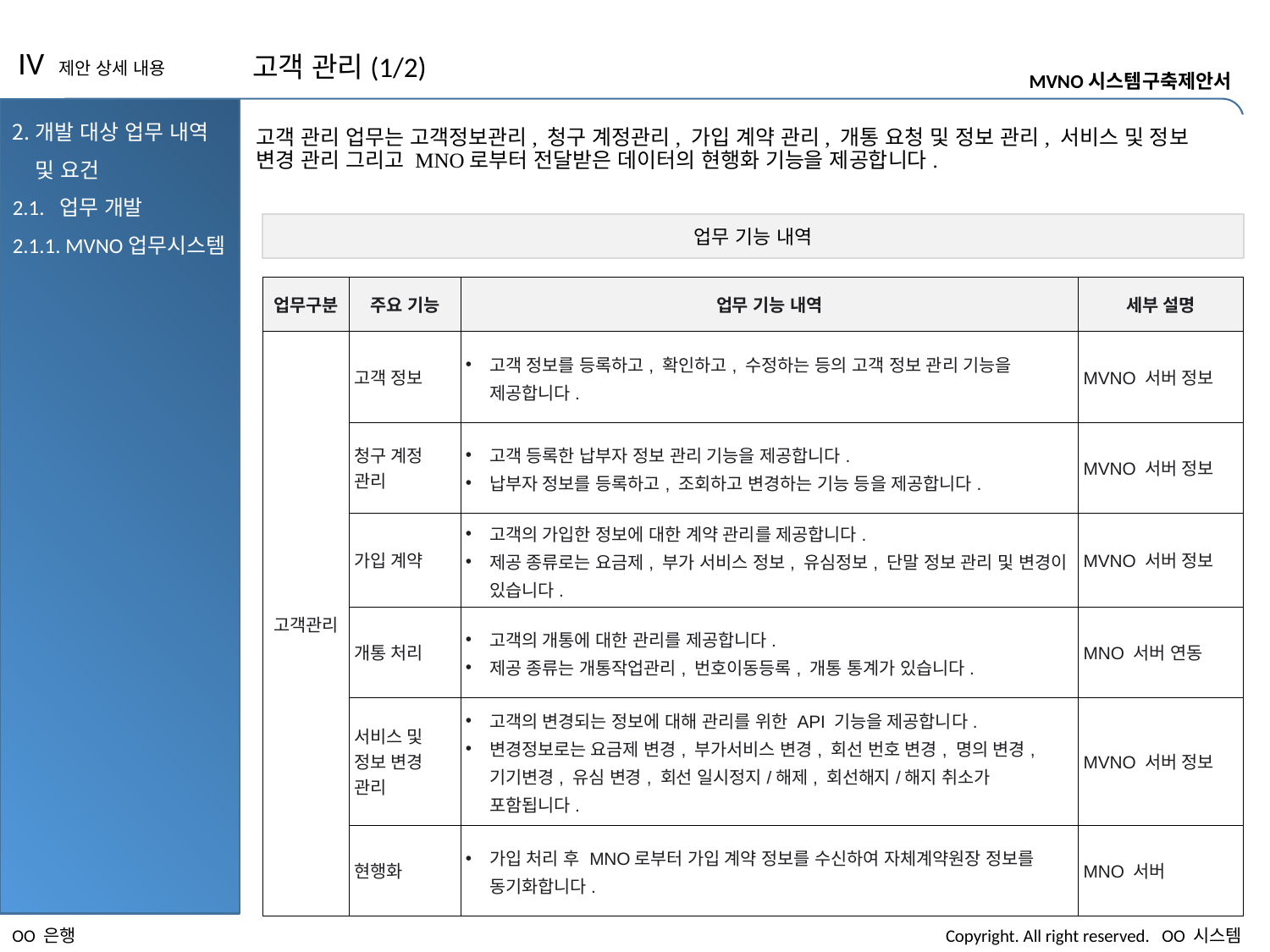

IV 제안 상세 내용
# 고객 관리(1/2)
 MVNO시스템구축제안서

개발 대상 업무 내역
및 요건
2.1.  업무 개발
2.1.1. MVNO업무시스템

고객 관리 업무는 고객정보관리, 청구 계정관리, 가입 계약 관리, 개통 요청 및 정보 관리, 서비스 및 정보 변경 관리 그리고 MNO로부터 전달받은 데이터의 현행화 기능을 제공합니다.
업무 기능 내역
| 업무구분 | 주요 기능 | 업무 기능 내역 | 세부 설명 |
| --- | --- | --- | --- |
| 고객관리 | 고객 정보 | 고객 정보를 등록하고, 확인하고, 수정하는 등의 고객 정보 관리 기능을 제공합니다. | MVNO 서버 정보 |
|  | 청구 계정 관리 | 고객 등록한 납부자 정보 관리 기능을 제공합니다. 납부자 정보를 등록하고, 조회하고 변경하는 기능 등을 제공합니다. | MVNO 서버 정보 |
|  | 가입 계약 | 고객의 가입한 정보에 대한 계약 관리를 제공합니다.   제공 종류로는 요금제, 부가 서비스 정보, 유심정보, 단말 정보 관리 및 변경이 있습니다. | MVNO 서버 정보 |
|  | 개통 처리 | 고객의 개통에 대한 관리를 제공합니다. 제공 종류는 개통작업관리, 번호이동등록, 개통 통계가 있습니다. | MNO 서버 연동 |
|  | 서비스 및 정보 변경 관리 | 고객의 변경되는 정보에 대해 관리를 위한 API 기능을 제공합니다.   변경정보로는 요금제 변경, 부가서비스 변경, 회선 번호 변경, 명의 변경, 기기변경, 유심 변경, 회선 일시정지/해제, 회선해지/해지 취소가 포함됩니다. | MVNO 서버 정보 |
|  | 현행화 | 가입 처리 후 MNO로부터 가입 계약 정보를 수신하여 자체계약원장 정보를 동기화합니다. | MNO 서버 |
OO 은행
Copyright. All right reserved.   OO 시스템